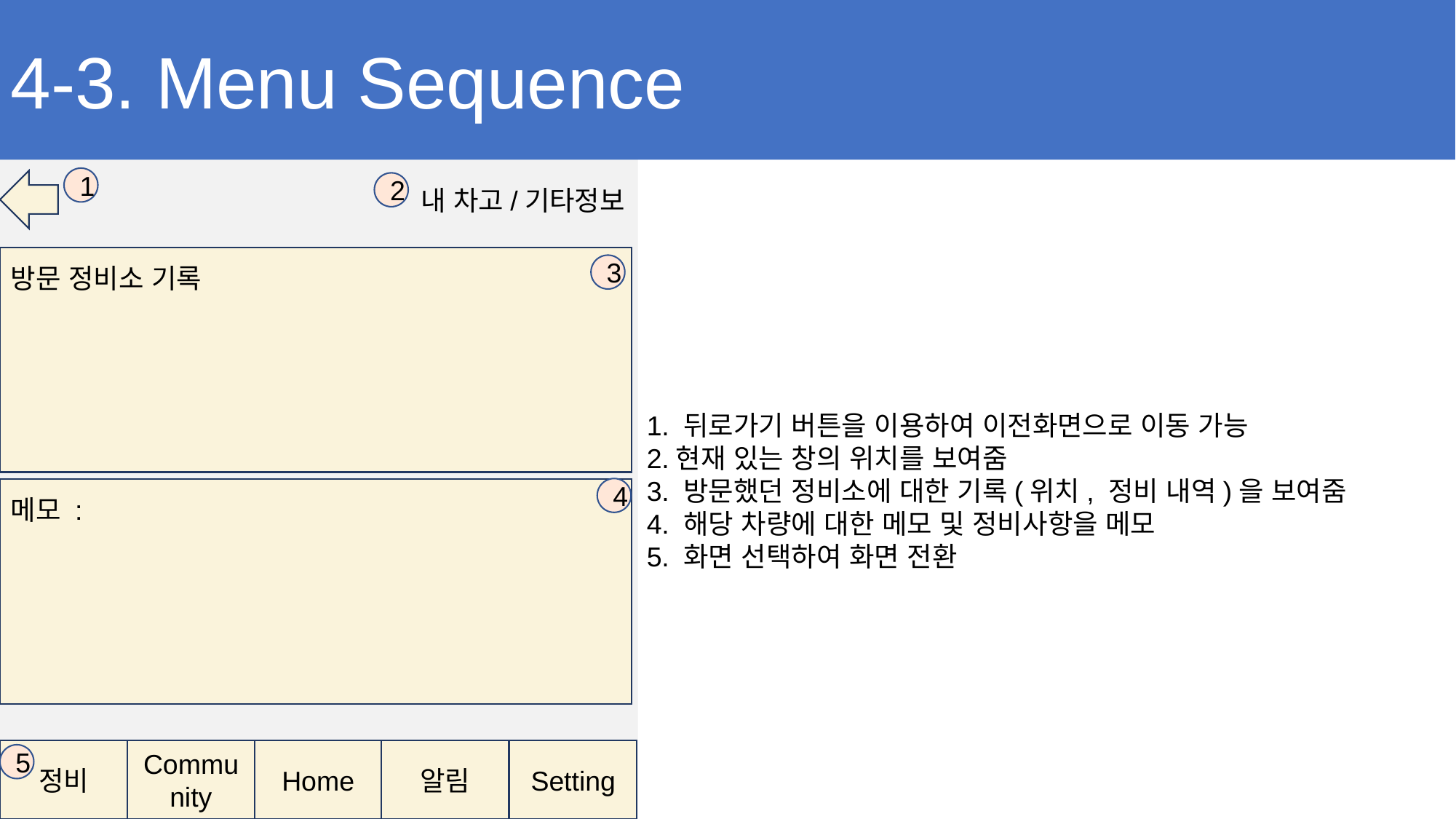

4-3. Menu Sequence

정비
Community
Home
알림
Setting
방문 정비소 기록

내 차고/기타정보
1. 뒤로가기 버튼을 이용하여 이전화면으로 이동 가능
2.현재 있는 창의 위치를 보여줌
3. 방문했던 정비소에 대한 기록(위치, 정비 내역)을 보여줌
4. 해당 차량에 대한 메모 및 정비사항을 메모
5. 화면 선택하여 화면 전환
1

2
3
4
메모 :

5